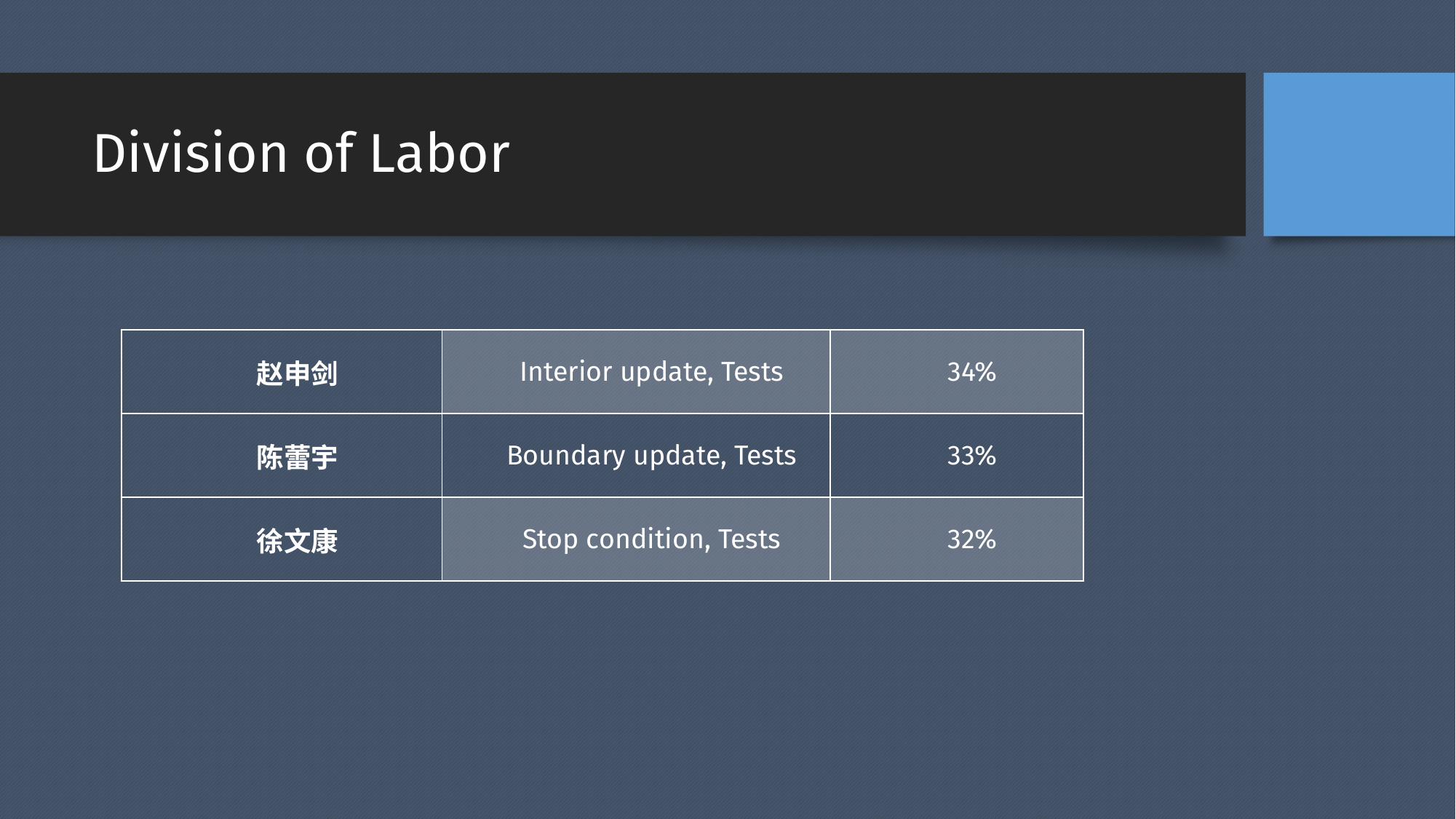

# Division of Labor
| 赵申剑 | Interior update, Tests | 34% |
| --- | --- | --- |
| 陈蕾宇 | Boundary update, Tests | 33% |
| 徐文康 | Stop condition, Tests | 32% |